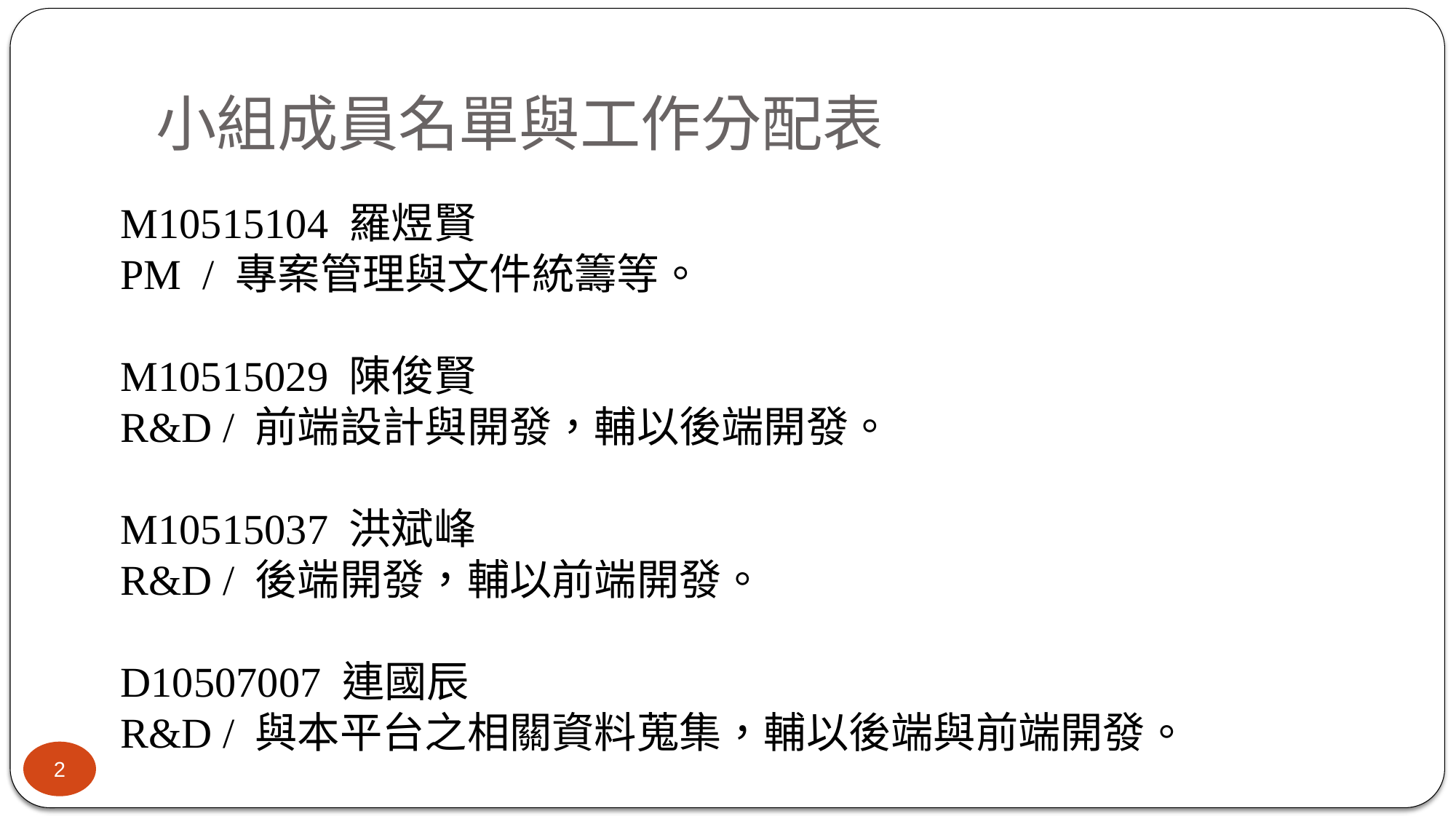

# 小組成員名單與工作分配表
M10515104 羅煜賢
PM  / 專案管理與文件統籌等。

M10515029 陳俊賢
R&D / 前端設計與開發，輔以後端開發。

M10515037 洪斌峰
R&D / 後端開發，輔以前端開發。

D10507007 連國辰
R&D / 與本平台之相關資料蒐集，輔以後端與前端開發。
2